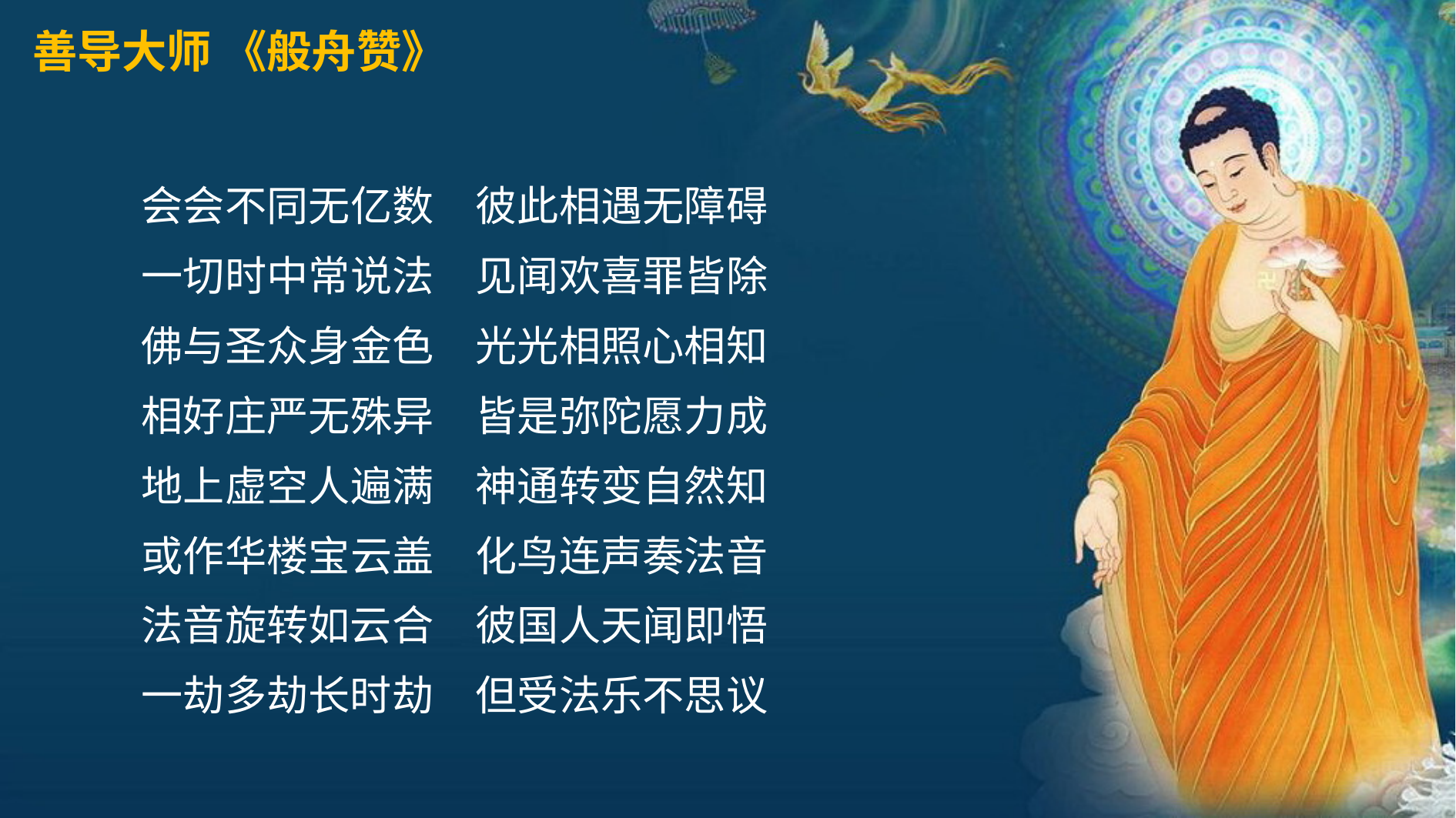

善导大师 《般舟赞》

会会不同无亿数　彼此相遇无障碍
一切时中常说法　见闻欢喜罪皆除
佛与圣众身金色　光光相照心相知
相好庄严无殊异　皆是弥陀愿力成
地上虚空人遍满　神通转变自然知
或作华楼宝云盖　化鸟连声奏法音
法音旋转如云合　彼国人天闻即悟
一劫多劫长时劫　但受法乐不思议